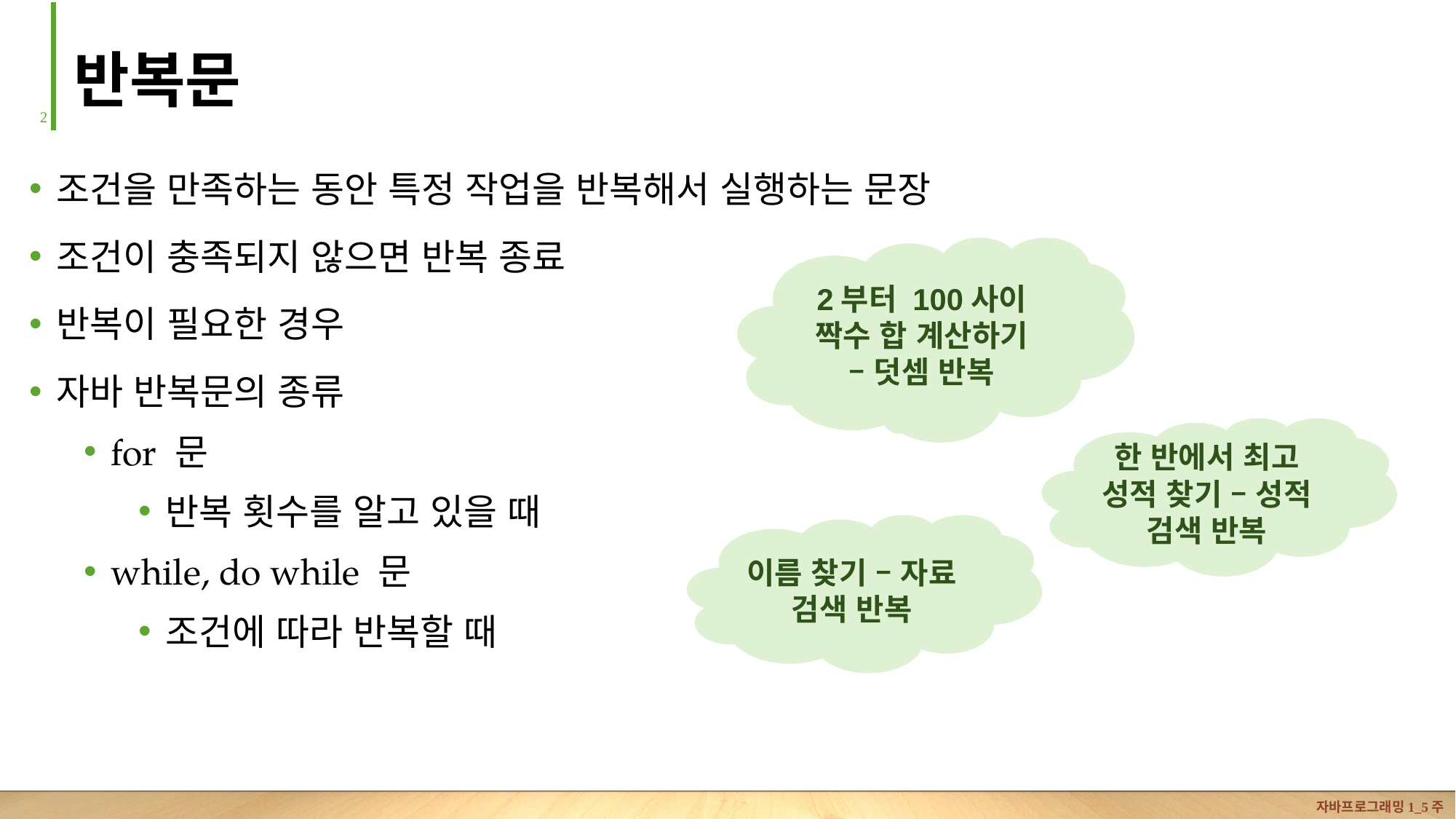

# 반복문
2
조건을 만족하는 동안 특정 작업을 반복해서 실행하는 문장
조건이 충족되지 않으면 반복 종료
반복이 필요한 경우
자바 반복문의 종류
for 문
반복 횟수를 알고 있을 때
while, do while 문
조건에 따라 반복할 때

2부터 100사이 짝수 합 계산하기 – 덧셈 반복
한 반에서 최고 성적 찾기 – 성적 검색 반복
이름 찾기 – 자료 검색 반복
자바프로그래밍1_5주